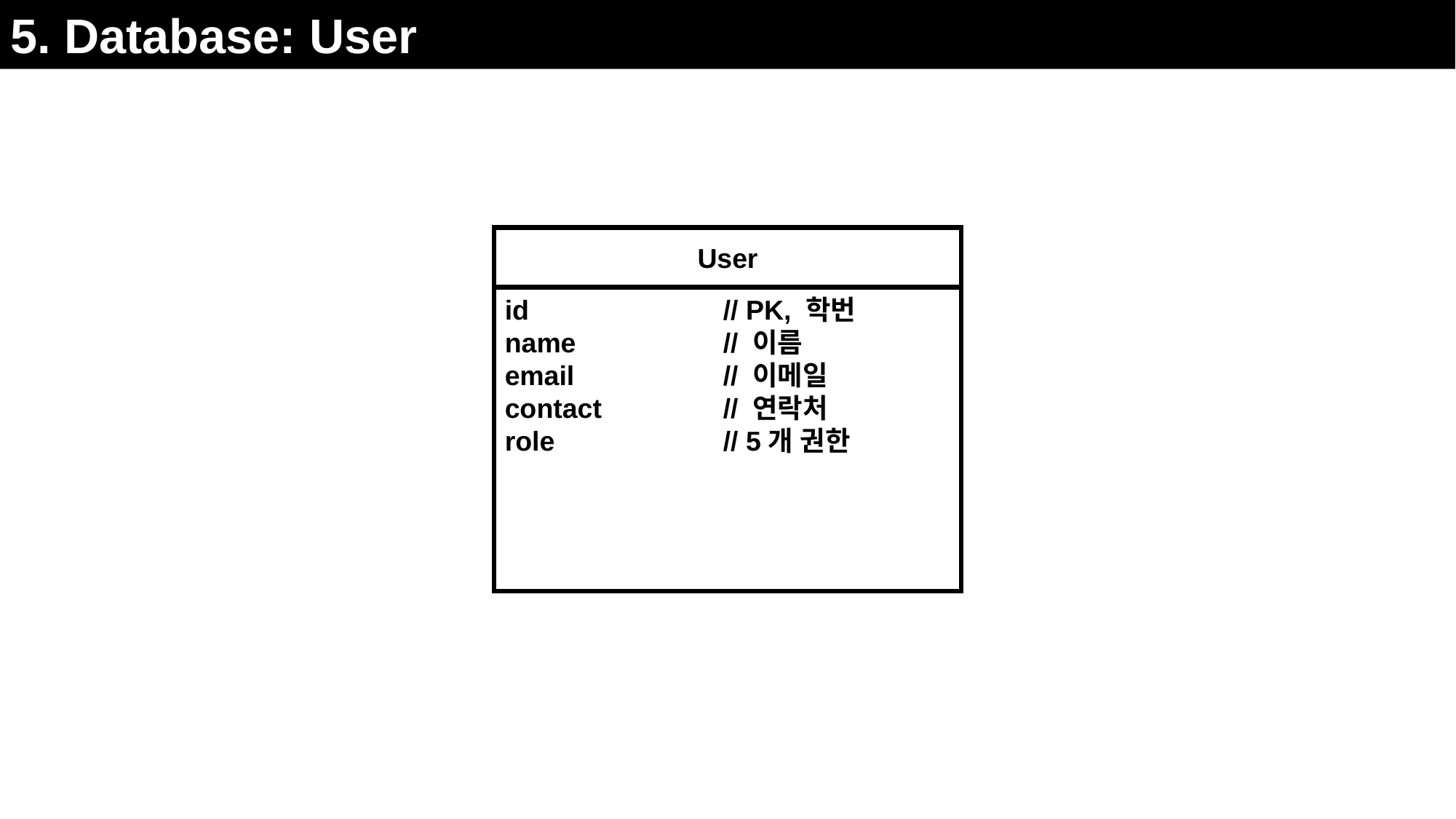

5. Database: User
User
id		// PK, 학번
name		// 이름
email		// 이메일
contact		// 연락처
role		// 5개 권한